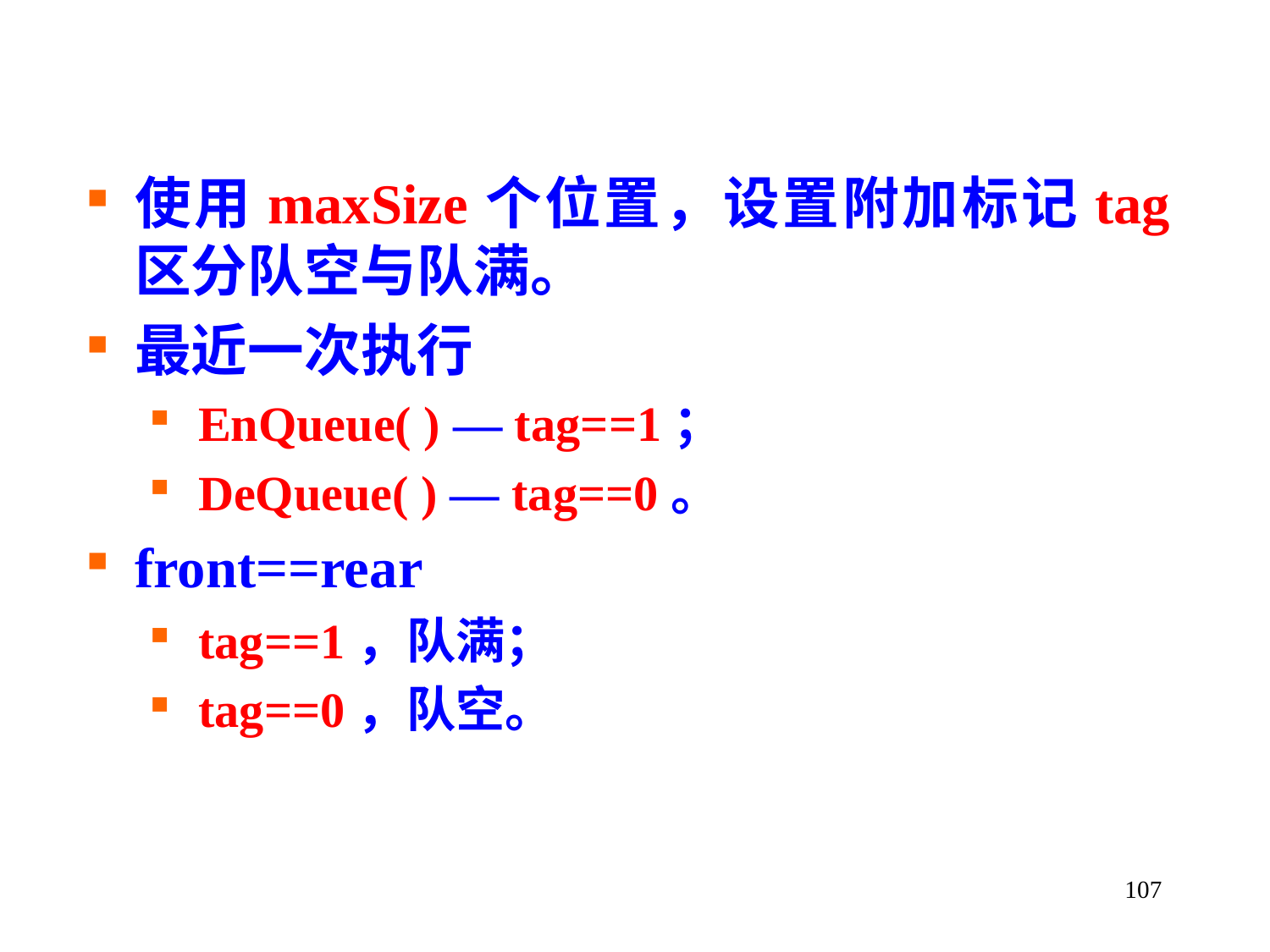

使用maxSize个位置，设置附加标记tag区分队空与队满。
最近一次执行
EnQueue( ) — tag==1；
DeQueue( ) — tag==0。
front==rear
tag==1，队满；
tag==0，队空。
107